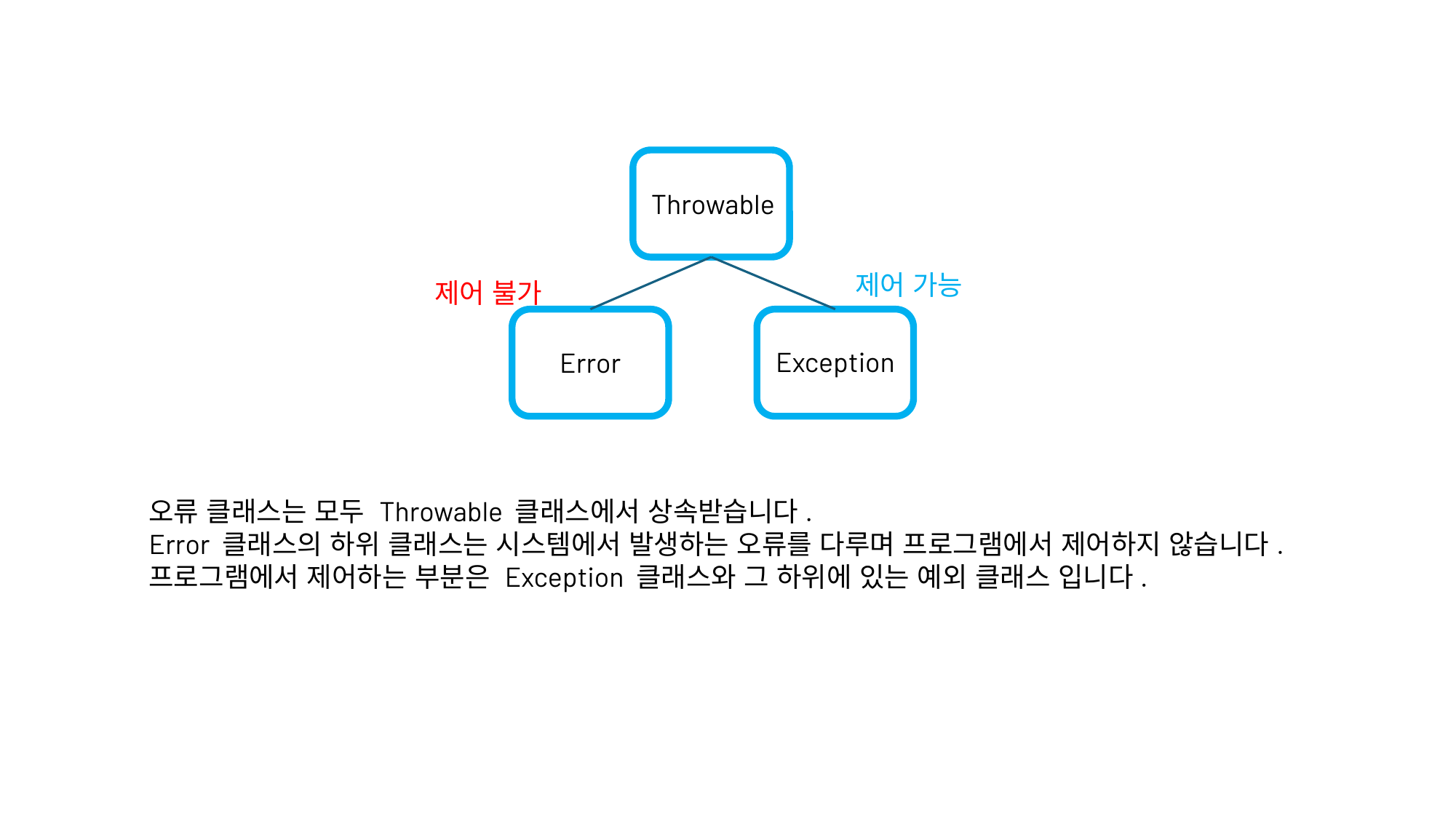

Throwable
제어 가능
제어 불가

Exception
Error
오류 클래스는 모두 Throwable 클래스에서 상속받습니다.
Error 클래스의 하위 클래스는 시스템에서 발생하는 오류를 다루며 프로그램에서 제어하지 않습니다. 프로그램에서 제어하는 부분은 Exception 클래스와 그 하위에 있는 예외 클래스 입니다.